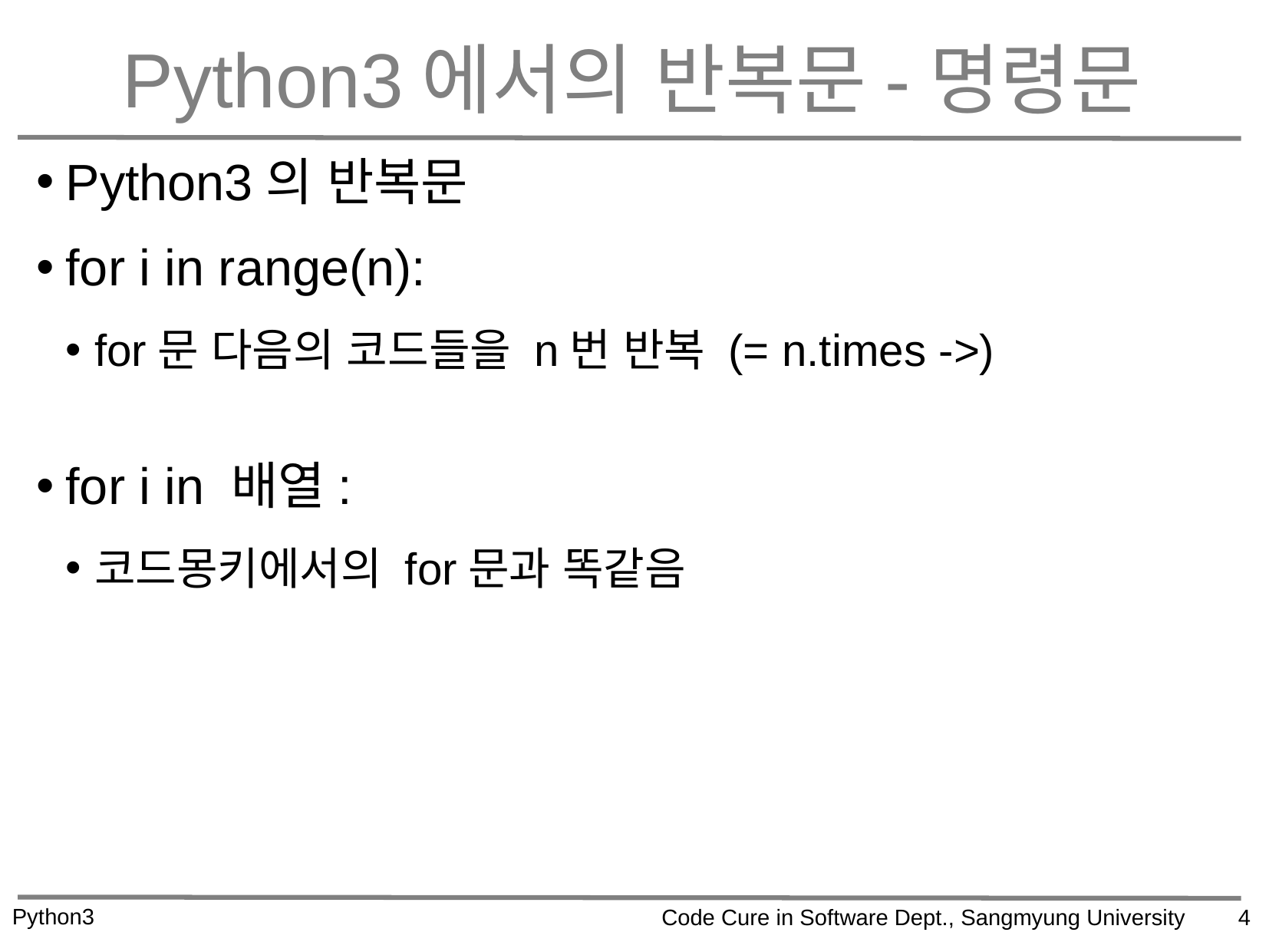

# Python3에서의 반복문-명령문
Python3의 반복문
for i in range(n):
for문 다음의 코드들을 n번 반복 (= n.times ->)

for i in 배열:
코드몽키에서의 for문과 똑같음